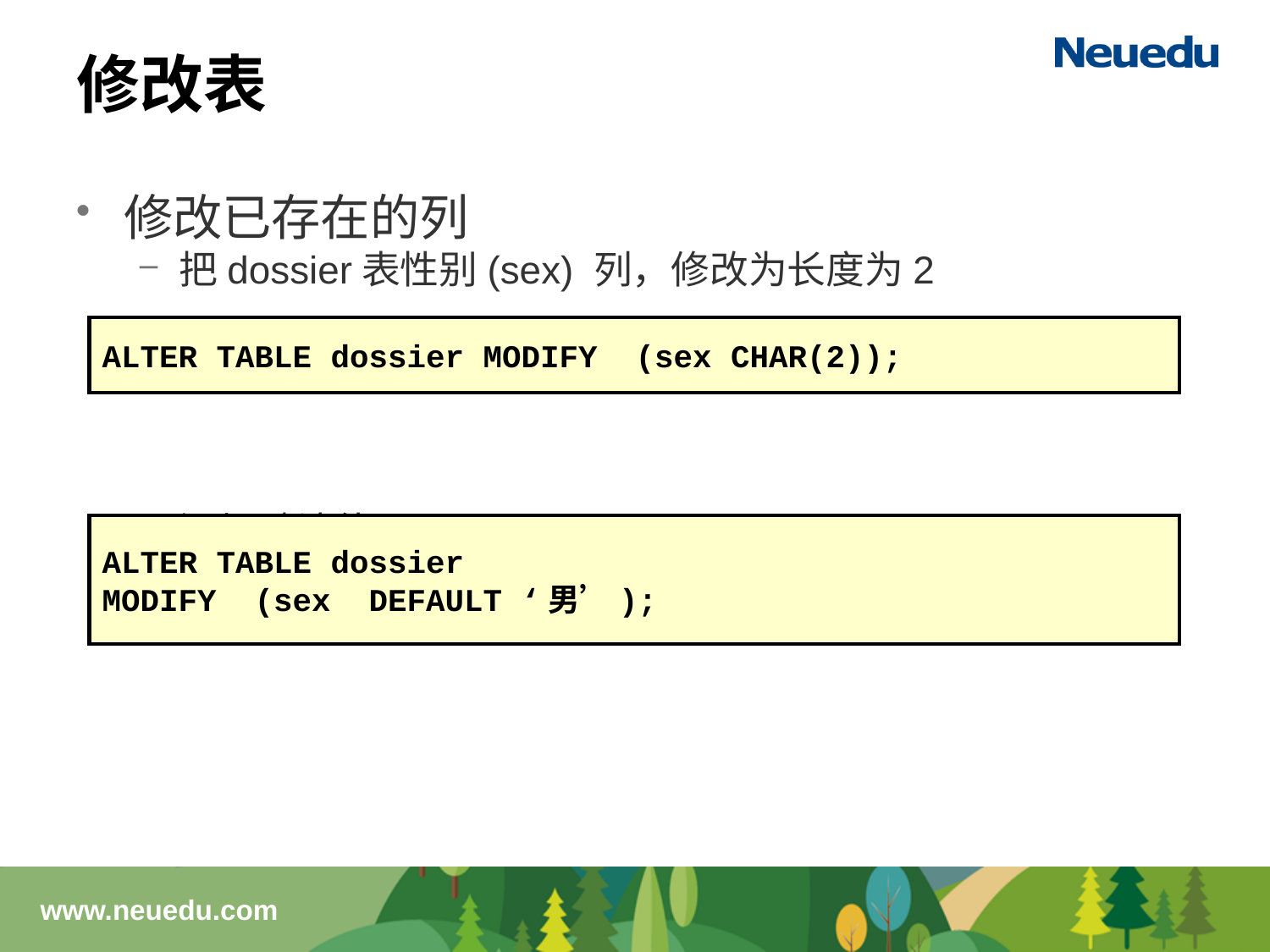

# 修改表
修改已存在的列
把dossier表性别(sex) 列，修改为长度为2

添加默认值

ALTER TABLE dossier MODIFY  (sex CHAR(2));
ALTER TABLE dossier
MODIFY  (sex  DEFAULT ‘男’);